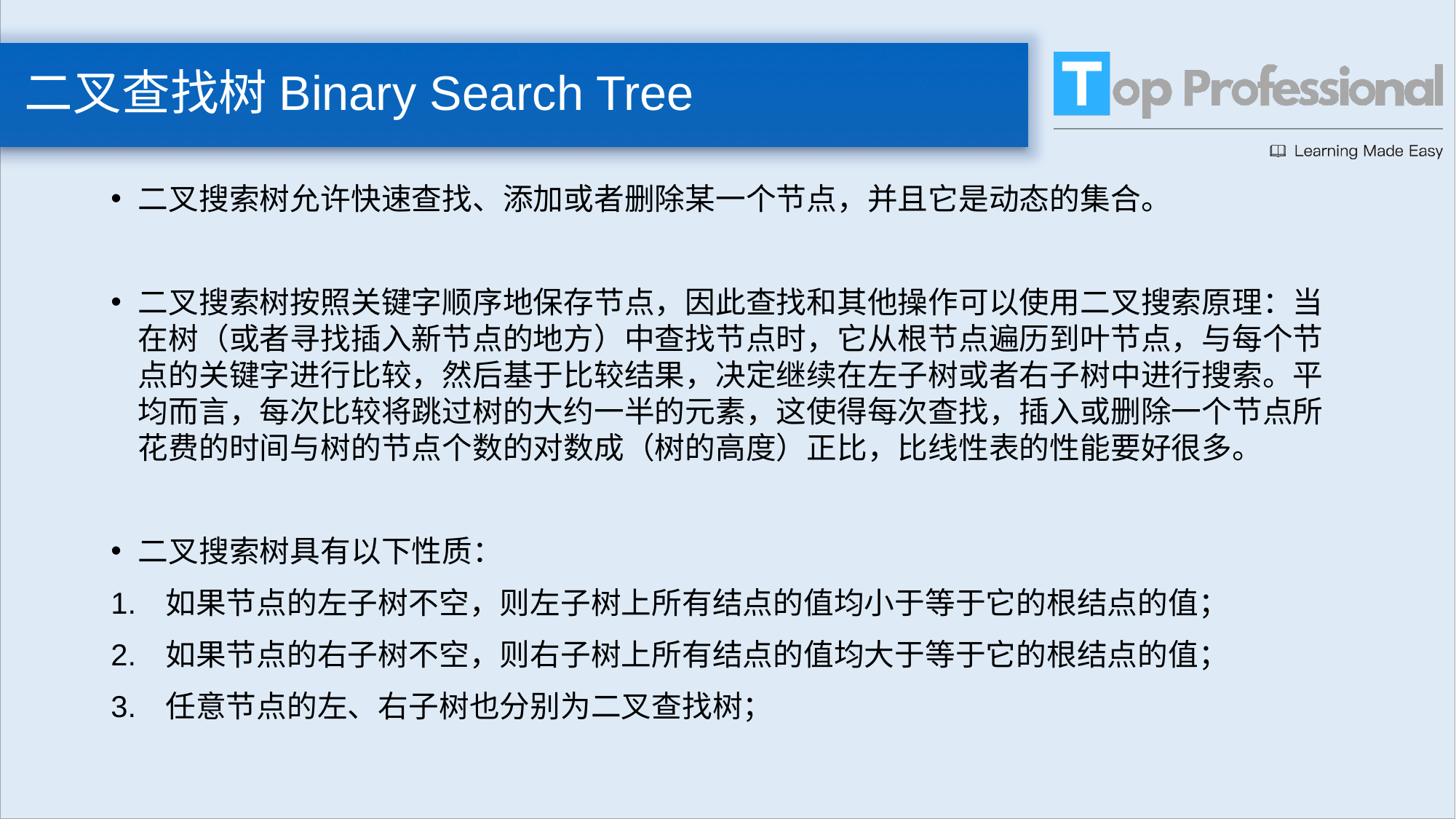

# 二叉查找树Binary Search Tree
二叉搜索树允许快速查找、添加或者删除某一个节点，并且它是动态的集合。

二叉搜索树按照关键字顺序地保存节点，因此查找和其他操作可以使用二叉搜索原理：当在树（或者寻找插入新节点的地方）中查找节点时，它从根节点遍历到叶节点，与每个节点的关键字进行比较，然后基于比较结果，决定继续在左子树或者右子树中进行搜索。平均而言，每次比较将跳过树的大约一半的元素，这使得每次查找，插入或删除一个节点所花费的时间与树的节点个数的对数成（树的高度）正比，比线性表的性能要好很多。

二叉搜索树具有以下性质：
如果节点的左子树不空，则左子树上所有结点的值均小于等于它的根结点的值；
如果节点的右子树不空，则右子树上所有结点的值均大于等于它的根结点的值；
任意节点的左、右子树也分别为二叉查找树；